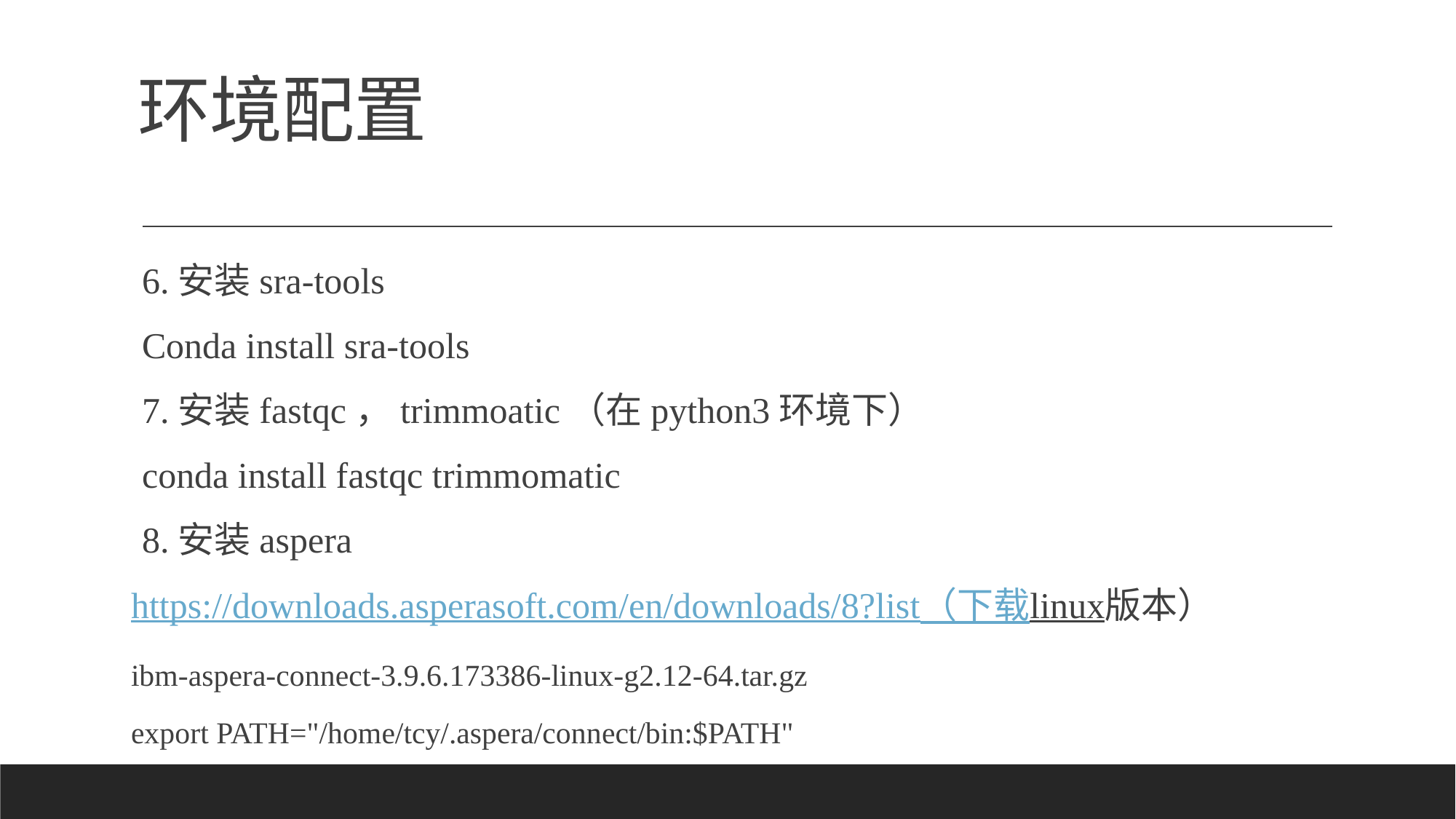

# 环境配置
6.安装sra-tools
Conda install sra-tools
7.安装fastqc，trimmoatic（在python3环境下）
conda install fastqc trimmomatic
8.安装aspera
https://downloads.asperasoft.com/en/downloads/8?list（下载linux版本）
ibm-aspera-connect-3.9.6.173386-linux-g2.12-64.tar.gz
export PATH="/home/tcy/.aspera/connect/bin:$PATH"